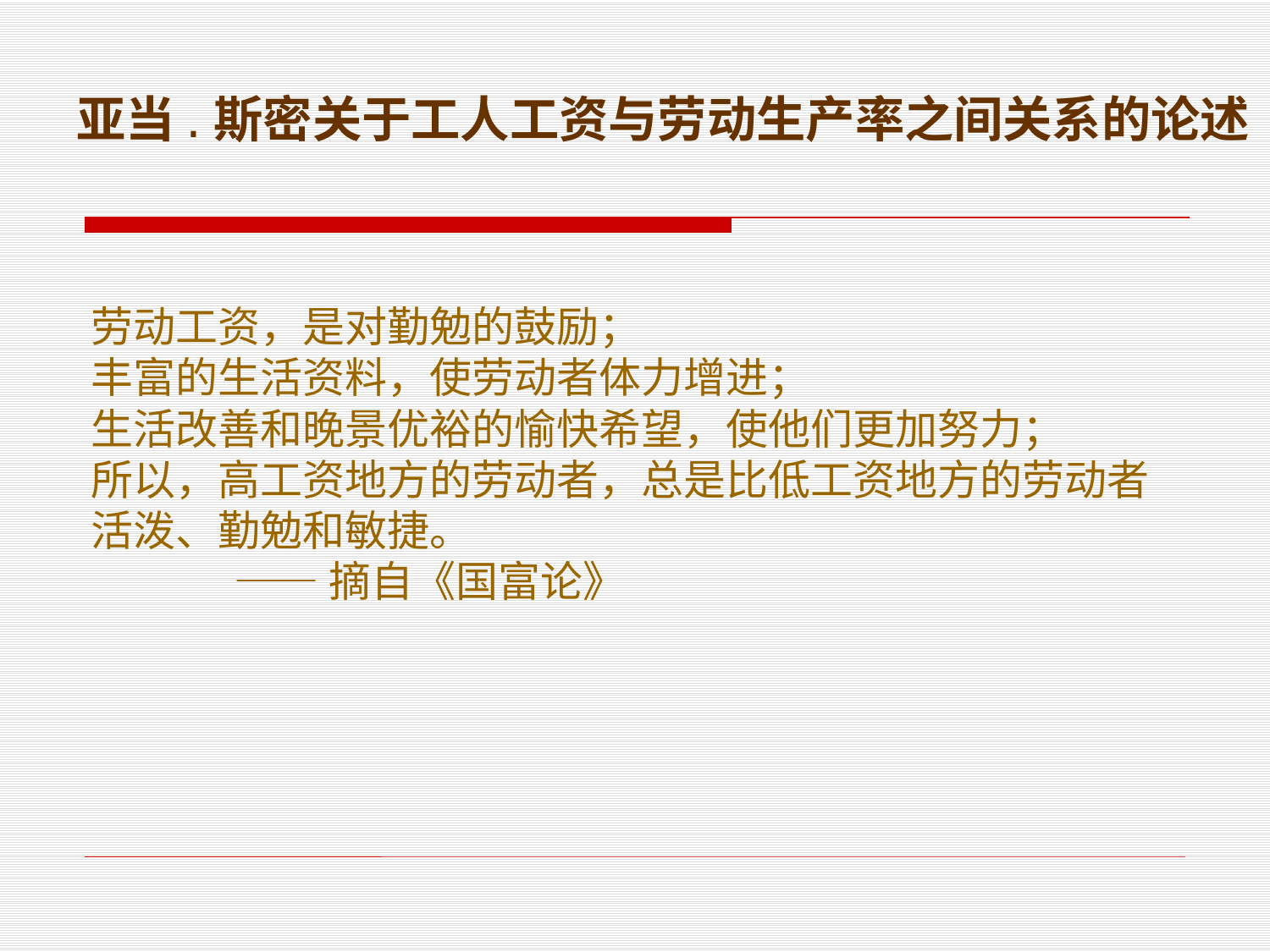

劳动工资，是对勤勉的鼓励；
丰富的生活资料，使劳动者体力增进；
生活改善和晚景优裕的愉快希望，使他们更加努力；
所以，高工资地方的劳动者，总是比低工资地方的劳动者活泼、勤勉和敏捷。
               ——摘自《国富论》
亚当.斯密关于工人工资与劳动生产率之间关系的论述